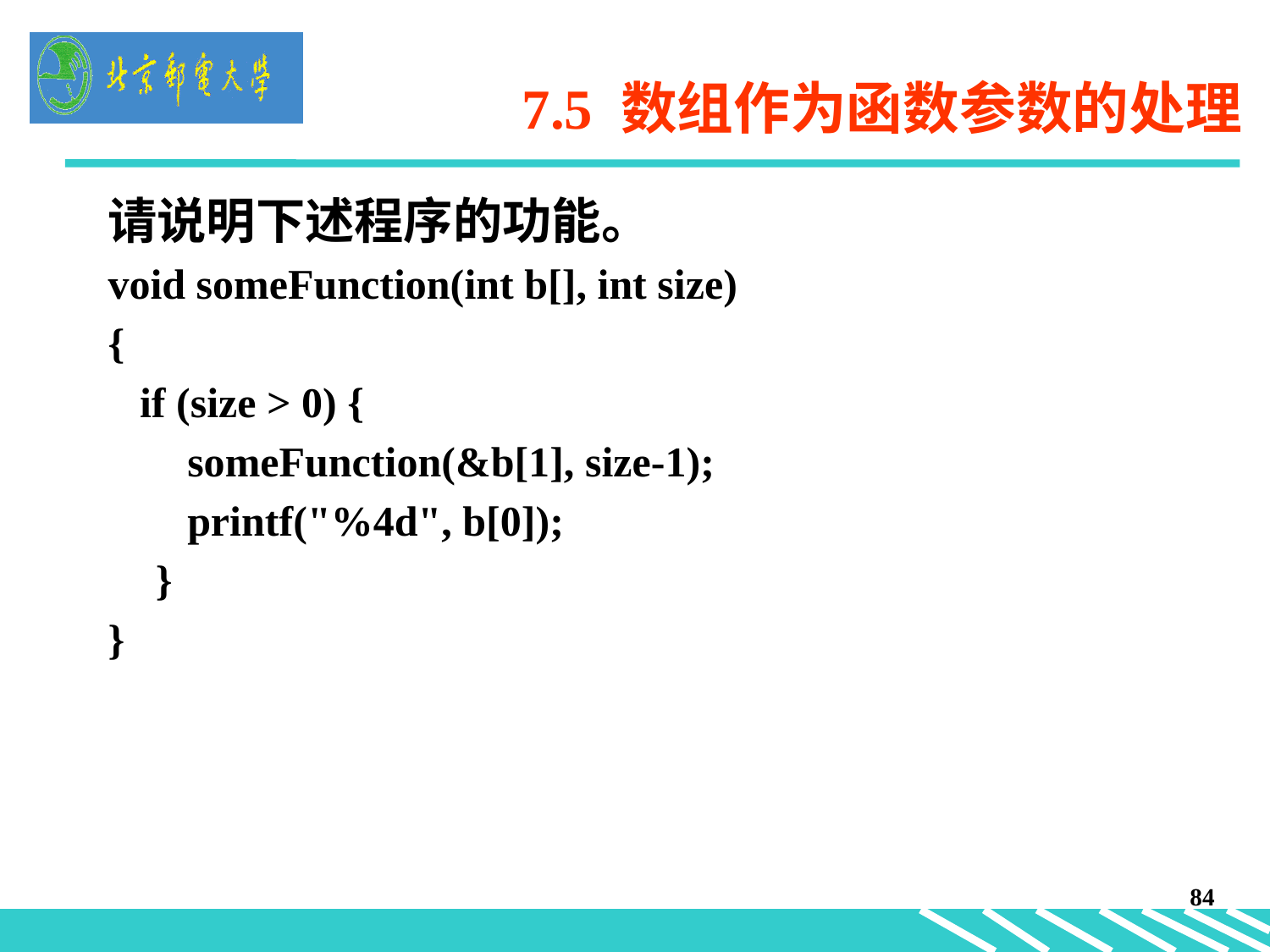

# 7.5 数组作为函数参数的处理
请说明下述程序的功能。
void someFunction(int b[], int size)
{
   if (size > 0) {
	   someFunction(&b[1], size-1);
	   printf("%4d", b[0]);
	}
}
84